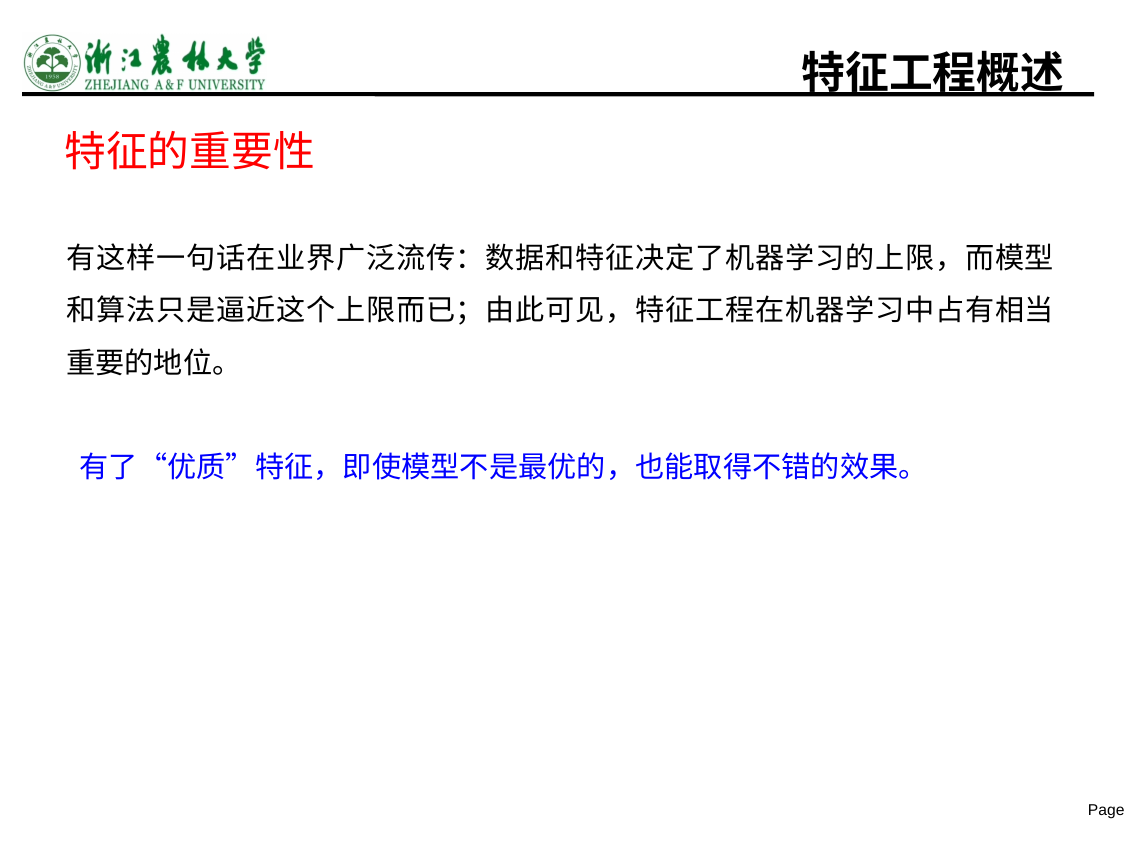

# 特征工程概述
特征的重要性
有这样一句话在业界广泛流传：数据和特征决定了机器学习的上限，而模型和算法只是逼近这个上限而已；由此可见，特征工程在机器学习中占有相当重要的地位。

 有了“优质”特征，即使模型不是最优的，也能取得不错的效果。